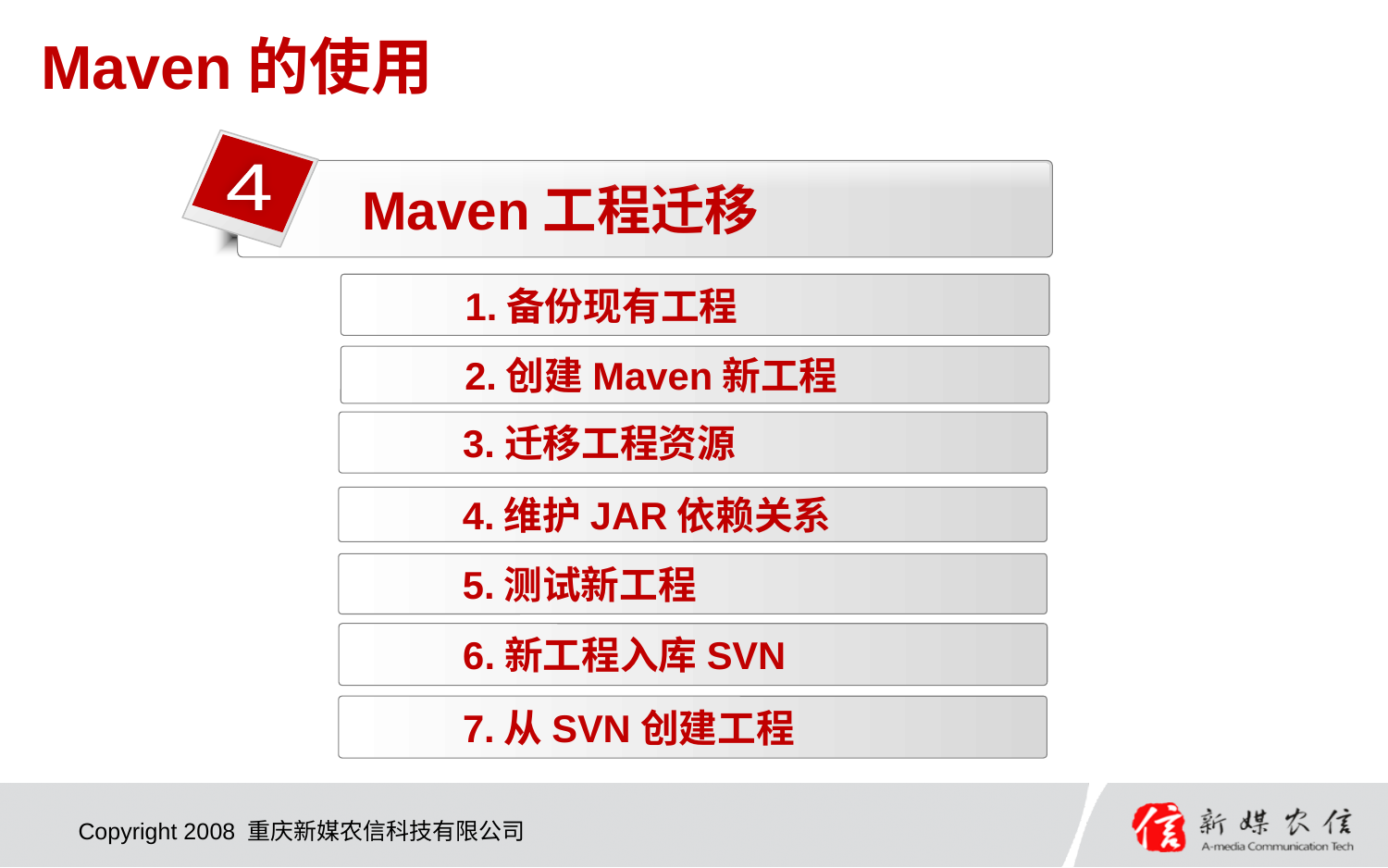

# Maven的使用

Maven工程迁移

4
1.备份现有工程
2.创建Maven新工程
3.迁移工程资源
4.维护JAR依赖关系
5.测试新工程
6.新工程入库SVN
7.从SVN创建工程